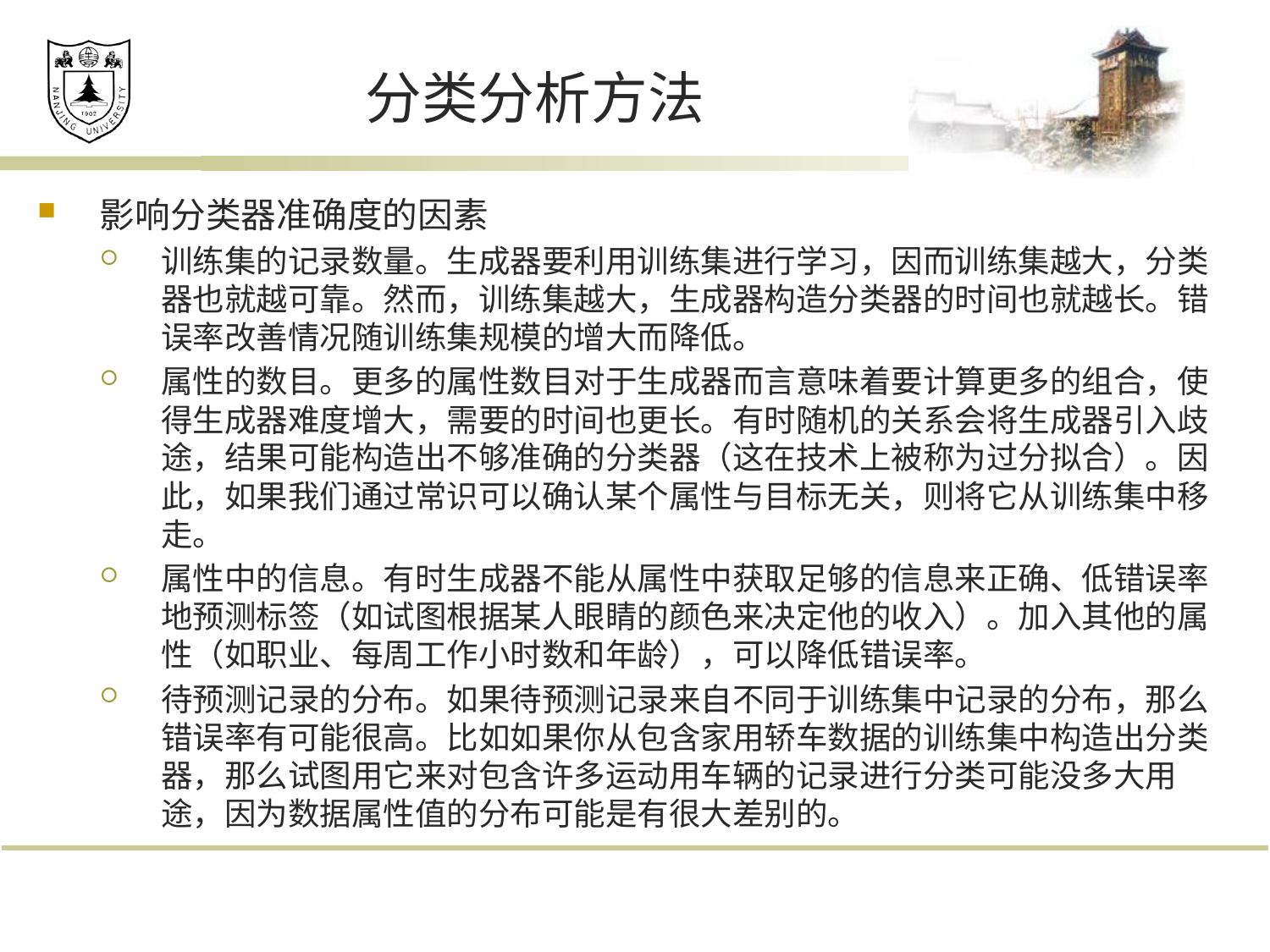

# 分类分析方法
影响分类器准确度的因素
训练集的记录数量。生成器要利用训练集进行学习，因而训练集越大，分类器也就越可靠。然而，训练集越大，生成器构造分类器的时间也就越长。错误率改善情况随训练集规模的增大而降低。
属性的数目。更多的属性数目对于生成器而言意味着要计算更多的组合，使得生成器难度增大，需要的时间也更长。有时随机的关系会将生成器引入歧途，结果可能构造出不够准确的分类器（这在技术上被称为过分拟合）。因此，如果我们通过常识可以确认某个属性与目标无关，则将它从训练集中移走。
属性中的信息。有时生成器不能从属性中获取足够的信息来正确、低错误率地预测标签（如试图根据某人眼睛的颜色来决定他的收入）。加入其他的属性（如职业、每周工作小时数和年龄），可以降低错误率。
待预测记录的分布。如果待预测记录来自不同于训练集中记录的分布，那么错误率有可能很高。比如如果你从包含家用轿车数据的训练集中构造出分类器，那么试图用它来对包含许多运动用车辆的记录进行分类可能没多大用途，因为数据属性值的分布可能是有很大差别的。